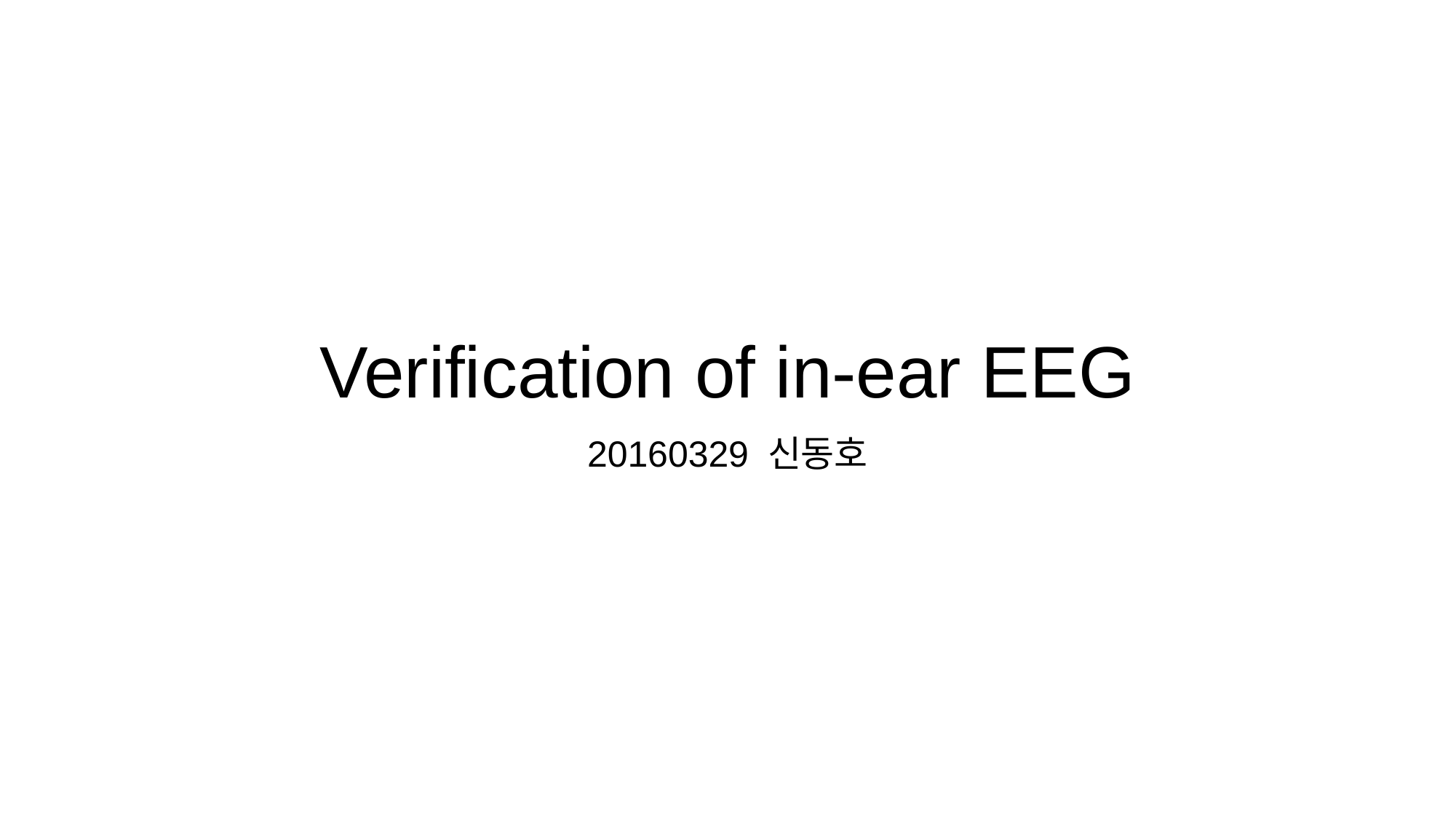

# Verification of in-ear EEG
20160329 신동호